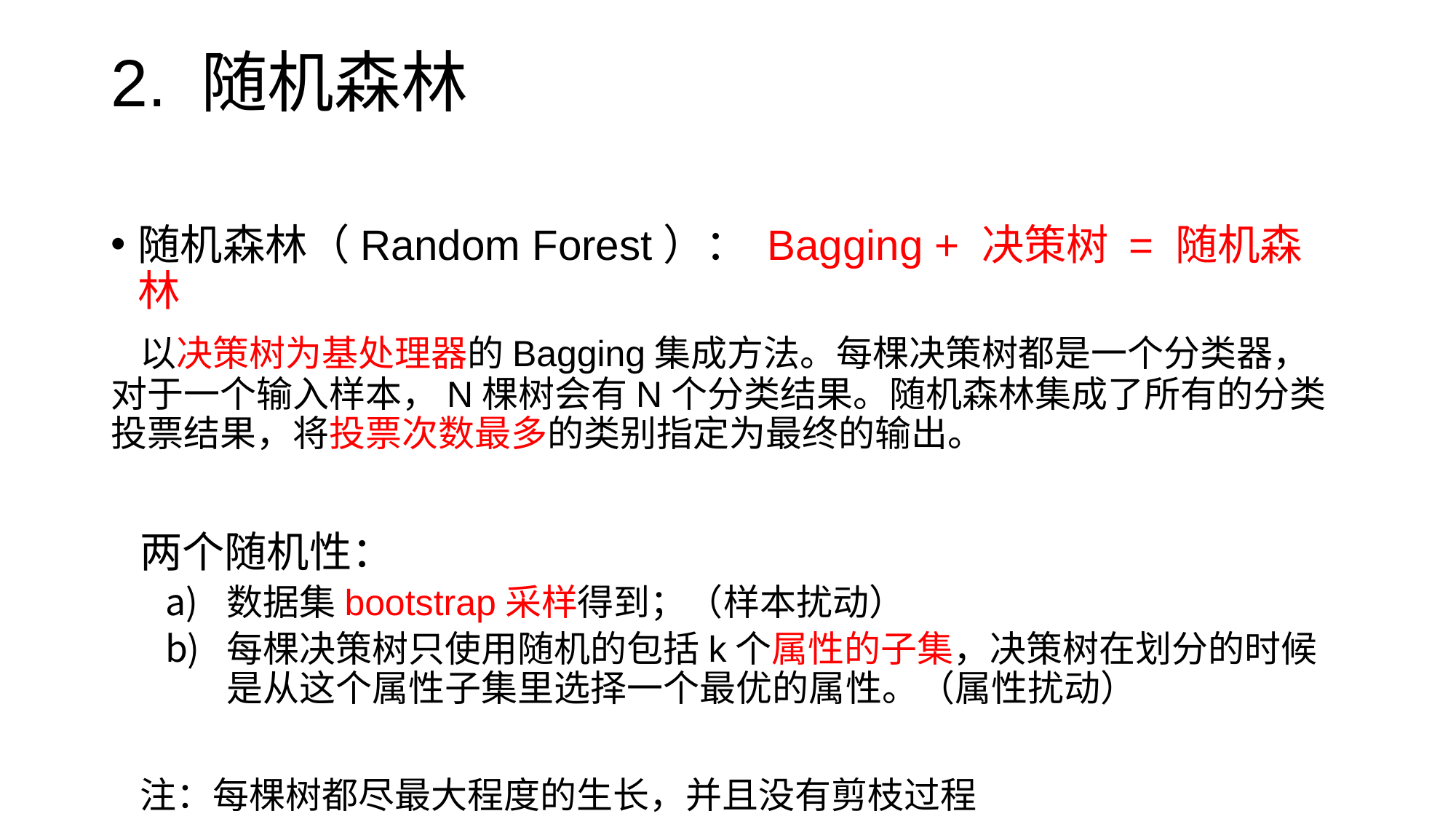

2. 随机森林
随机森林（Random Forest）： Bagging + 决策树 = 随机森林
  以决策树为基处理器的Bagging集成方法。每棵决策树都是一个分类器，对于一个输入样本，N棵树会有N个分类结果。随机森林集成了所有的分类投票结果，将投票次数最多的类别指定为最终的输出。

  两个随机性：
数据集bootstrap采样得到；（样本扰动）
每棵决策树只使用随机的包括k个属性的子集，决策树在划分的时候是从这个属性子集里选择一个最优的属性。（属性扰动）

  注：每棵树都尽最大程度的生长，并且没有剪枝过程